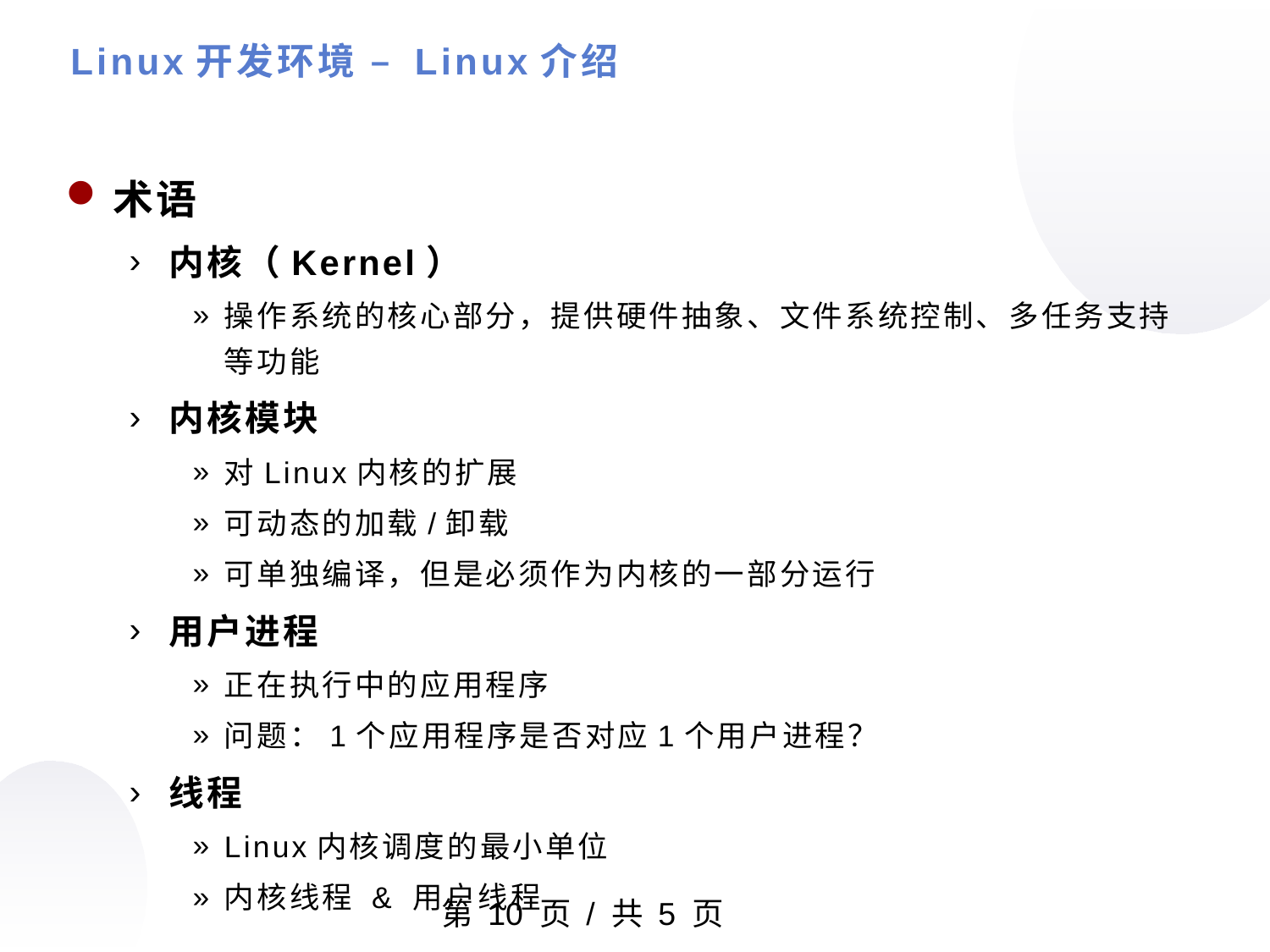

Linux开发环境 – Linux介绍

术语
内核（Kernel）
操作系统的核心部分，提供硬件抽象、文件系统控制、多任务支持等功能
内核模块
对Linux内核的扩展
可动态的加载/卸载
可单独编译，但是必须作为内核的一部分运行
用户进程
正在执行中的应用程序
问题：1个应用程序是否对应1个用户进程？
线程
Linux内核调度的最小单位
内核线程 & 用户线程

第 10 页 / 共 5 页